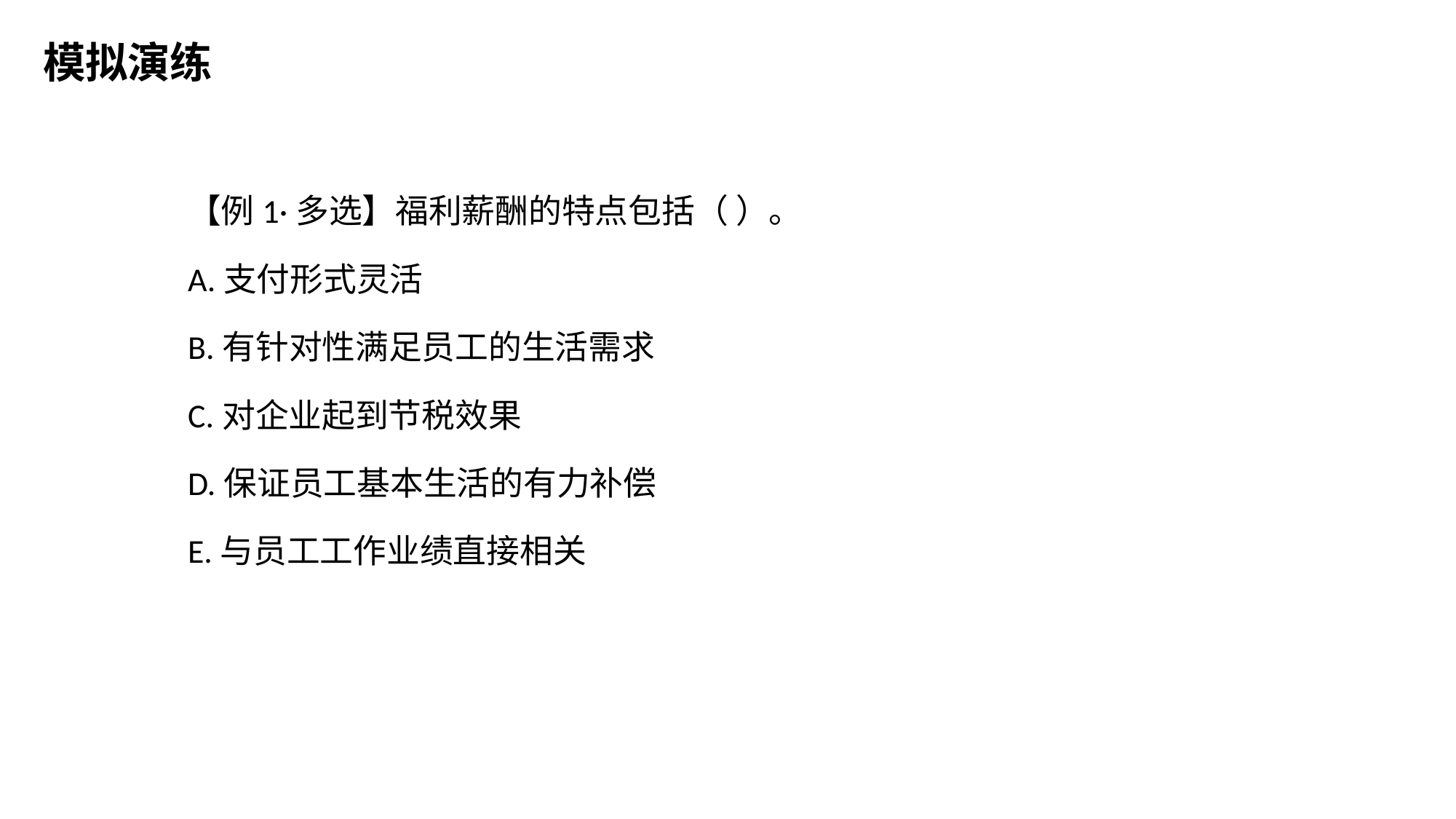

模拟演练
【例1·多选】福利薪酬的特点包括（ ）。
A.支付形式灵活
B.有针对性满足员工的生活需求
C.对企业起到节税效果
D.保证员工基本生活的有力补偿
E.与员工工作业绩直接相关